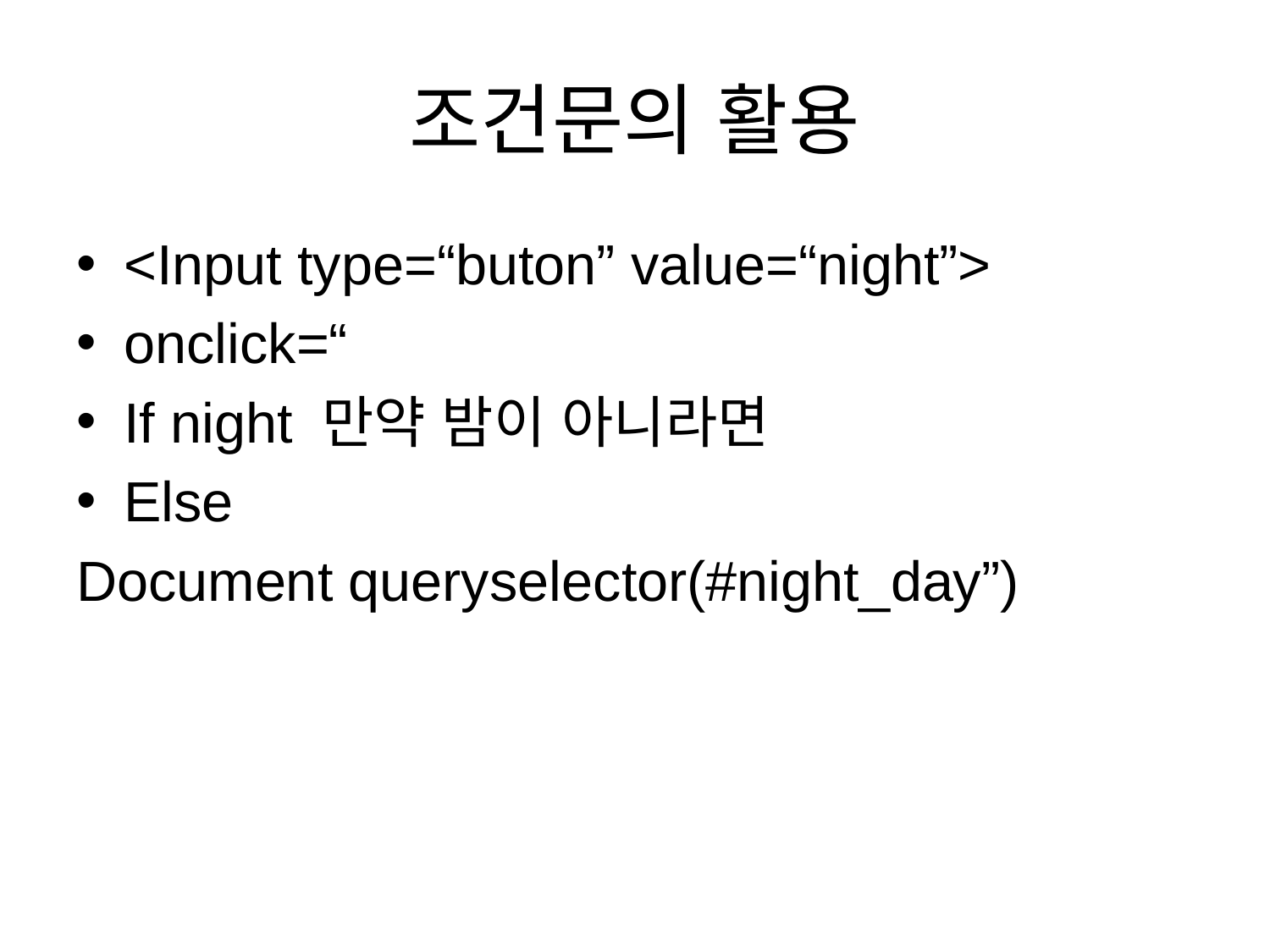

# 조건문의 활용
<Input type=“buton” value=“night”>
onclick=“
If night 만약 밤이 아니라면
Else
Document queryselector(#night_day”)